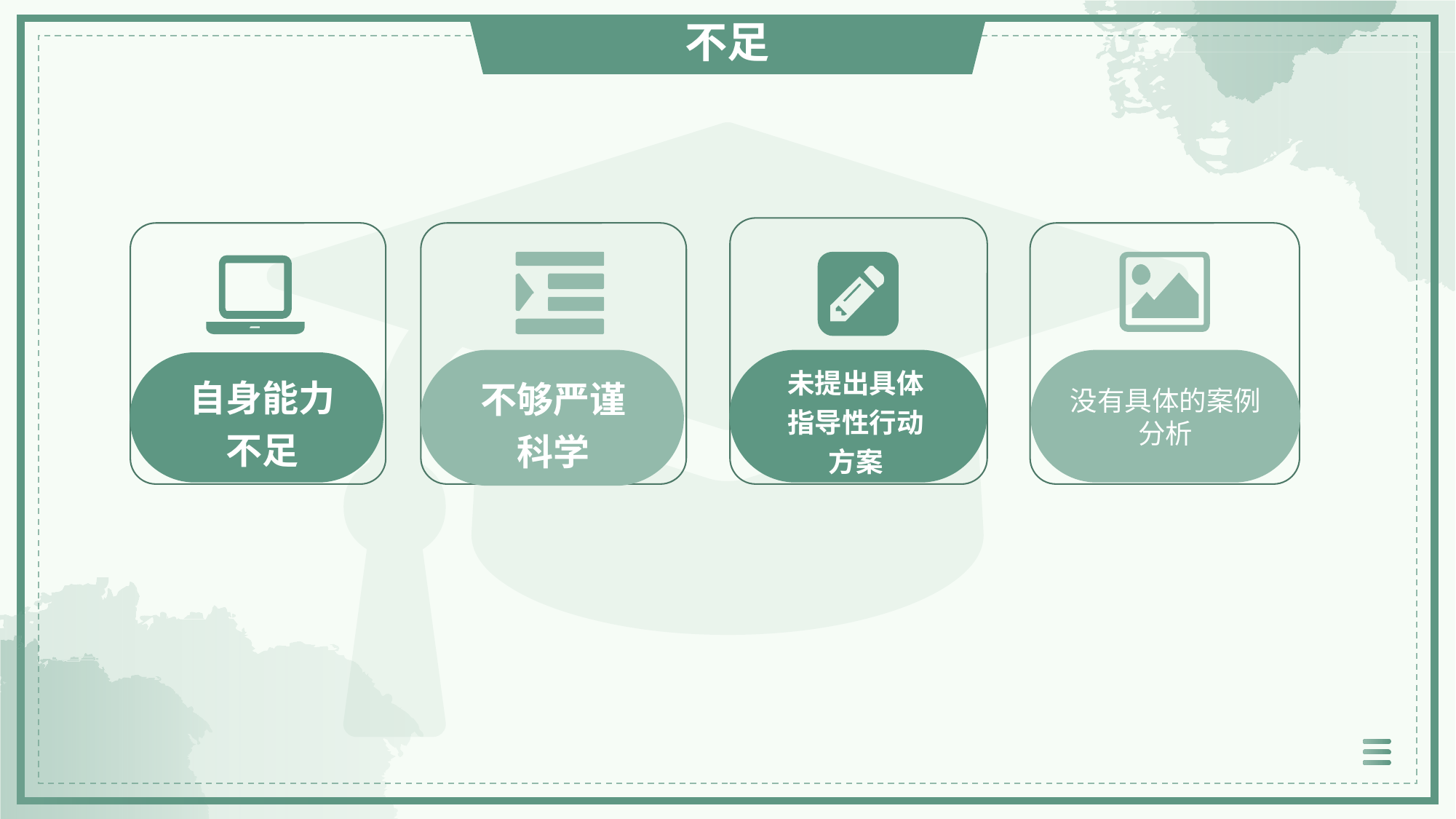

不足

没有具体的案例分析

未提出具体指导性行动方案
自身能力不足
不够严谨科学